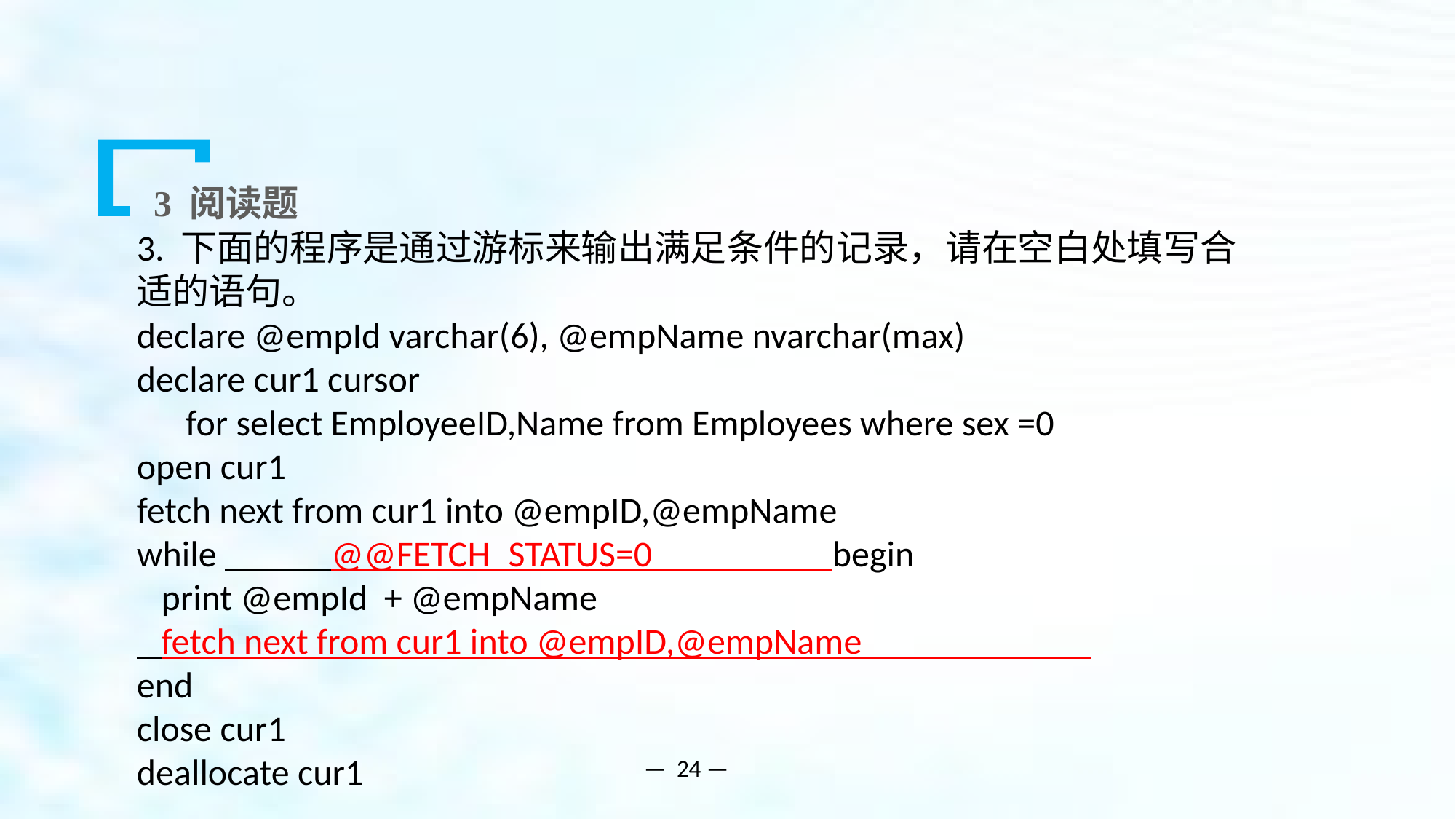

3 阅读题
3. 下面的程序是通过游标来输出满足条件的记录，请在空白处填写合适的语句。
declare @empId varchar(6), @empName nvarchar(max)
declare cur1 cursor
      for select EmployeeID,Name from Employees where sex =0
open cur1
fetch next from cur1 into @empID,@empName
while              @@FETCH_STATUS=0                      begin
   print @empId  + @empName
   fetch next from cur1 into @empID,@empName
end
close cur1
deallocate cur1